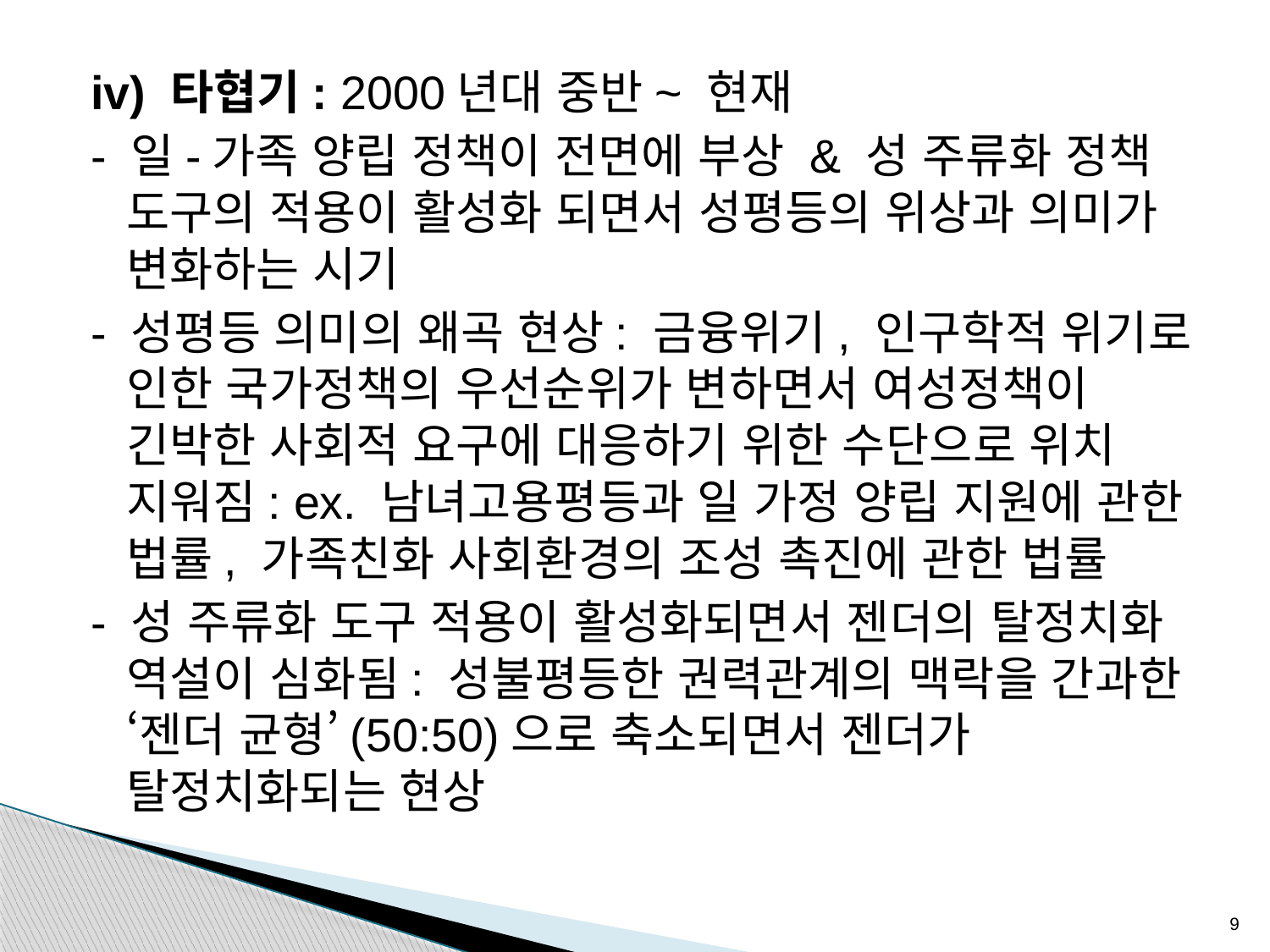

iv) 타협기: 2000년대 중반~ 현재
- 일-가족 양립 정책이 전면에 부상 & 성 주류화 정책 도구의 적용이 활성화 되면서 성평등의 위상과 의미가 변화하는 시기
- 성평등 의미의 왜곡 현상: 금융위기, 인구학적 위기로 인한 국가정책의 우선순위가 변하면서 여성정책이 긴박한 사회적 요구에 대응하기 위한 수단으로 위치 지워짐: ex. 남녀고용평등과 일 가정 양립 지원에 관한 법률, 가족친화 사회환경의 조성 촉진에 관한 법률
- 성 주류화 도구 적용이 활성화되면서 젠더의 탈정치화 역설이 심화됨: 성불평등한 권력관계의 맥락을 간과한 ‘젠더 균형’(50:50)으로 축소되면서 젠더가 탈정치화되는 현상

9